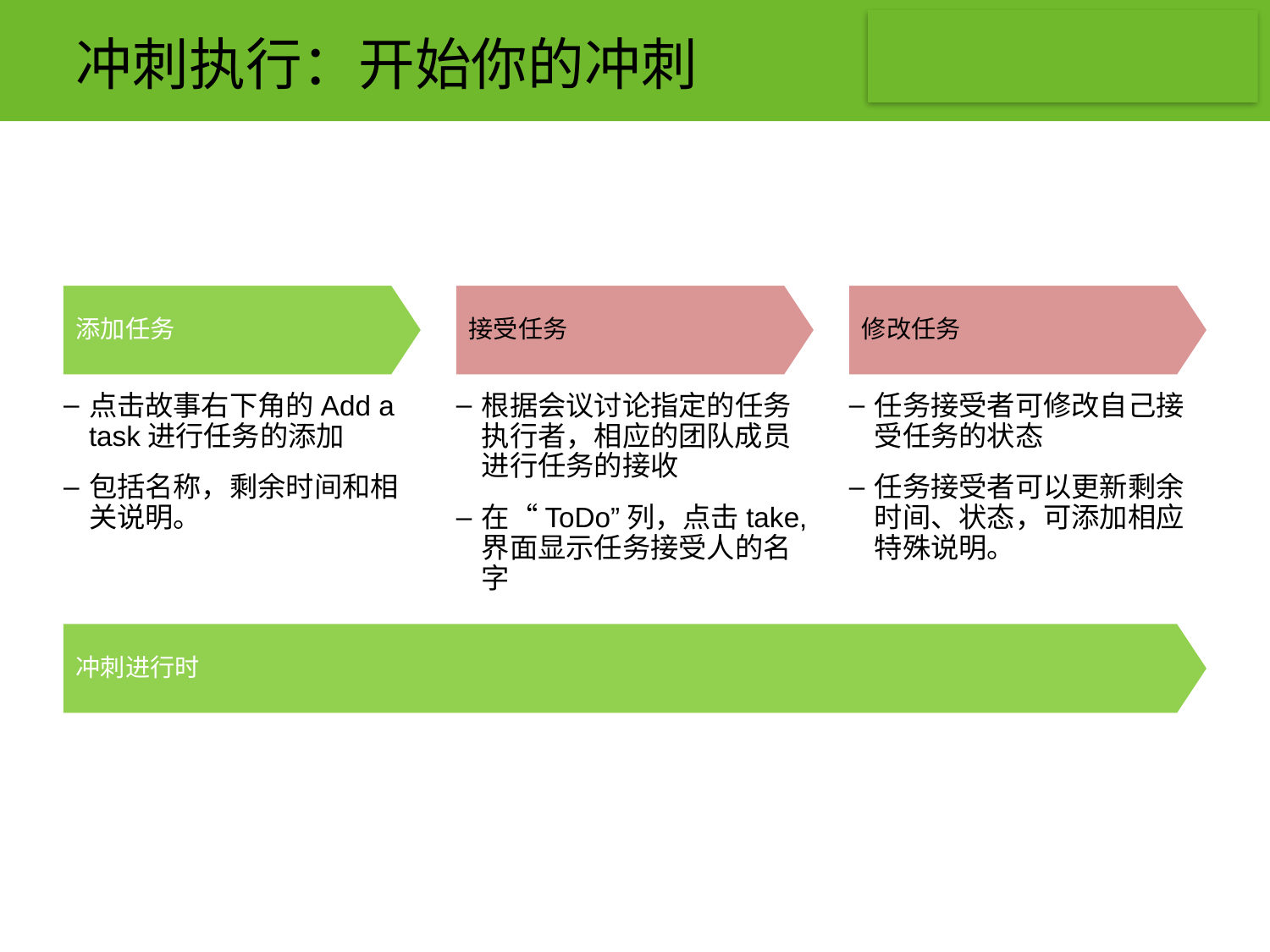

# 冲刺执行：开始你的冲刺
添加任务
接受任务
修改任务
点击故事右下角的Add a task进行任务的添加
包括名称，剩余时间和相关说明。
根据会议讨论指定的任务执行者，相应的团队成员进行任务的接收
在“ToDo”列，点击take,界面显示任务接受人的名字
任务接受者可修改自己接受任务的状态
任务接受者可以更新剩余时间、状态，可添加相应特殊说明。
冲刺进行时